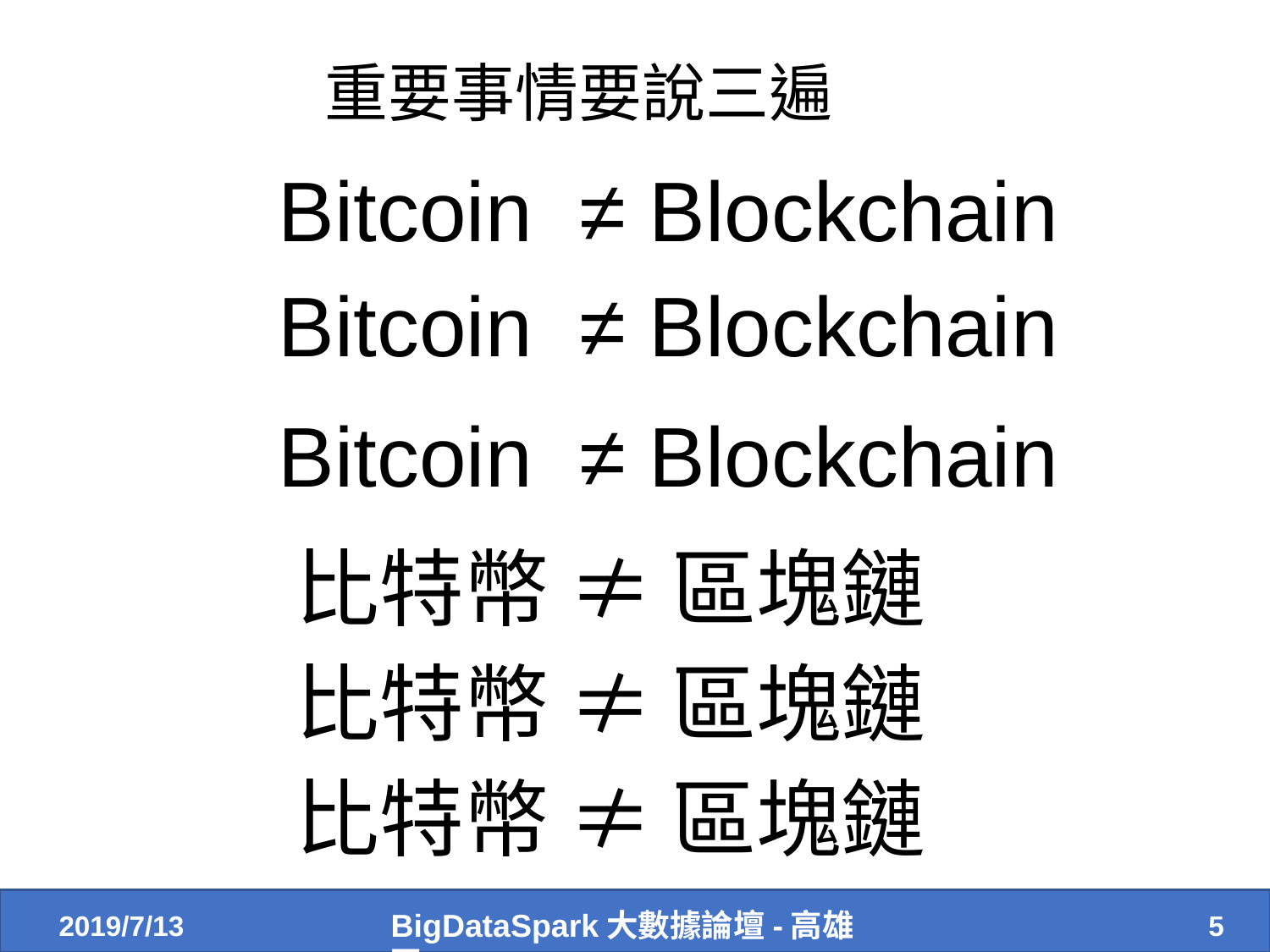

重要事情要說三遍
Bitcoin  ≠ Blockchain
Bitcoin  ≠ Blockchain
Bitcoin  ≠ Blockchain
比特幣 ≠ 區塊鏈
比特幣 ≠ 區塊鏈
比特幣 ≠ 區塊鏈
5
2019/7/13